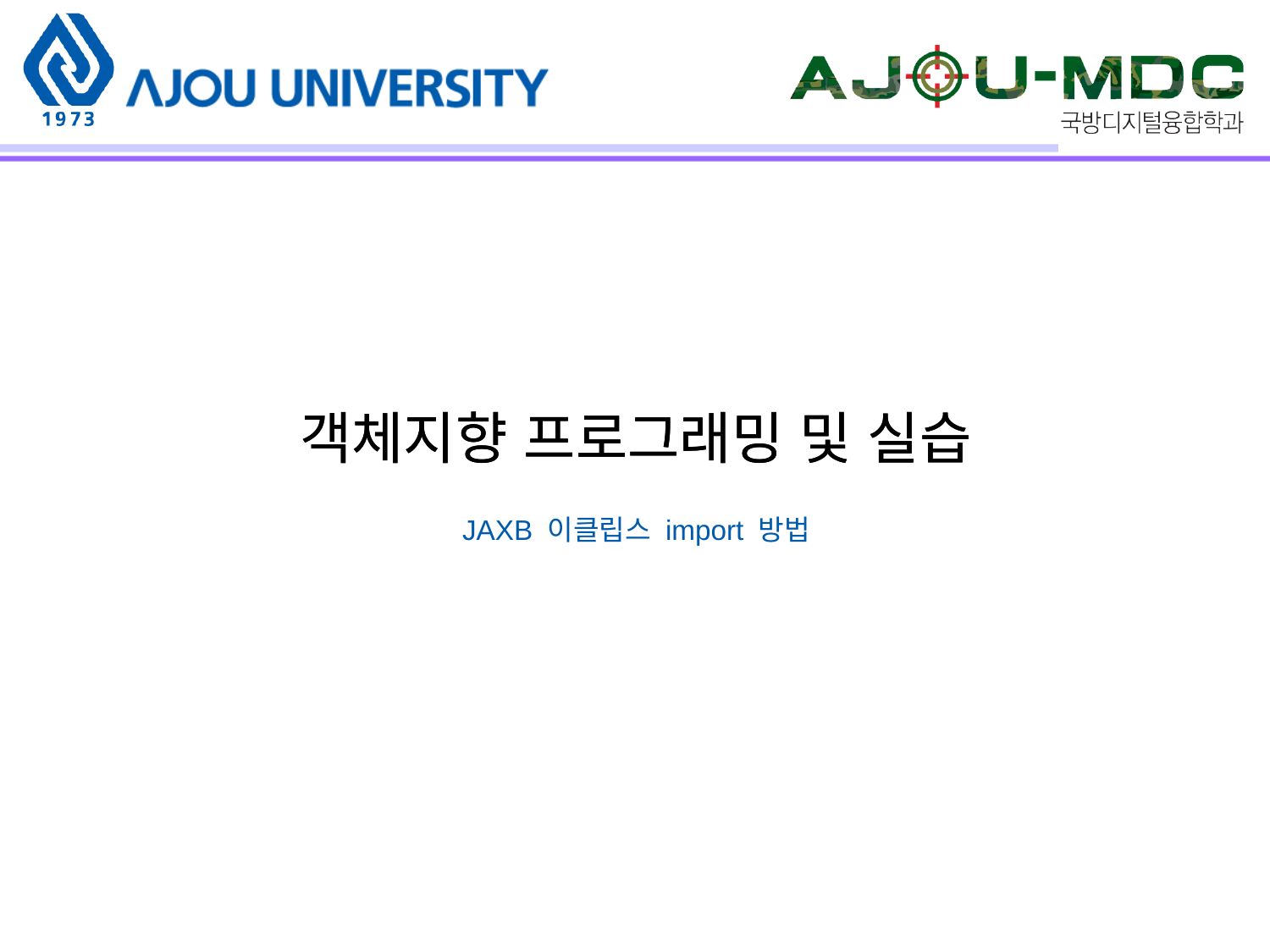

객체지향 프로그래밍 및 실습
JAXB 이클립스 import 방법